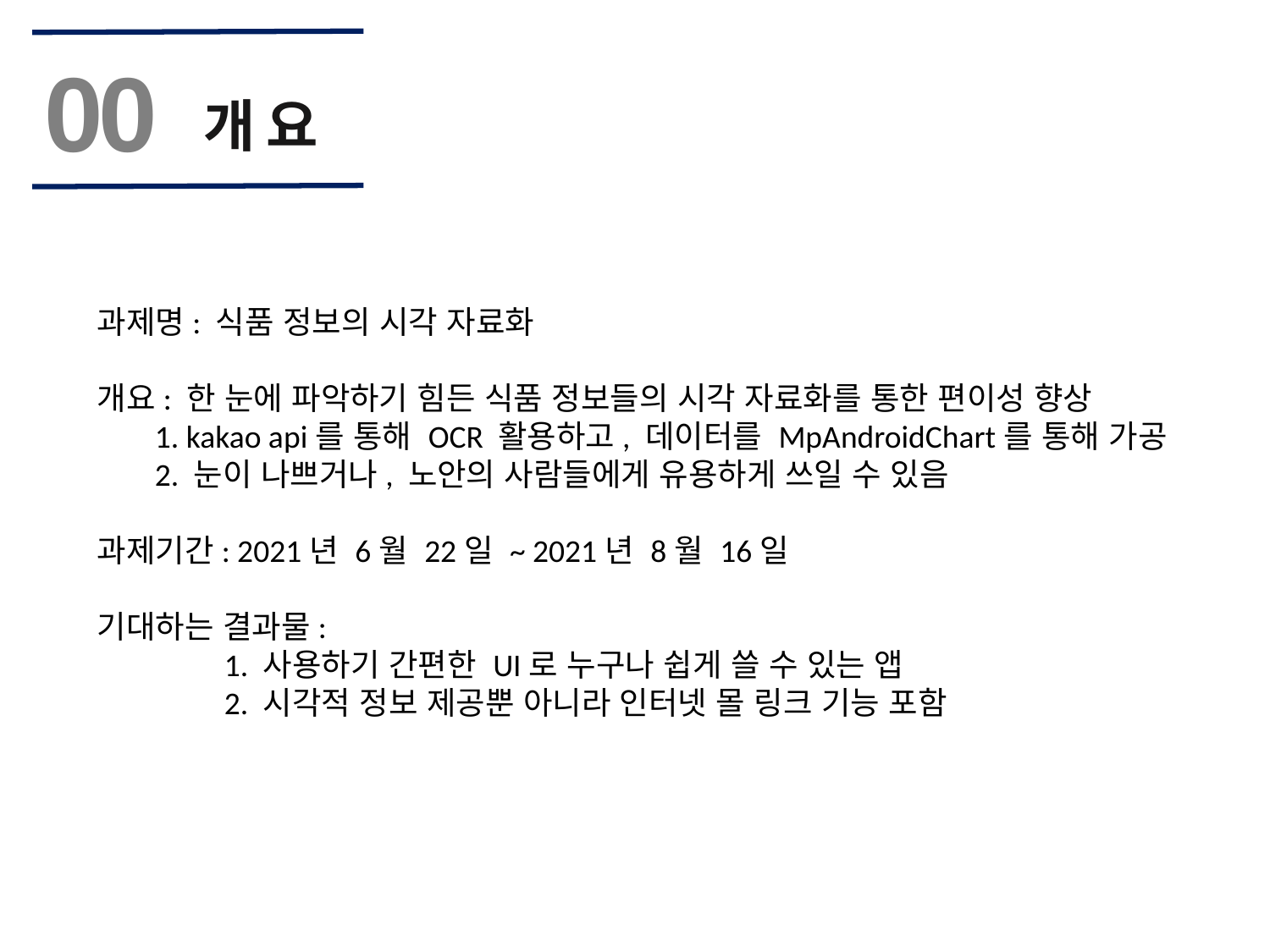

00
개요
과제명: 식품 정보의 시각 자료화

개요: 한 눈에 파악하기 힘든 식품 정보들의 시각 자료화를 통한 편이성 향상
        1. kakao api를 통해 OCR 활용하고, 데이터를 MpAndroidChart를 통해 가공
        2. 눈이 나쁘거나, 노안의 사람들에게 유용하게 쓰일 수 있음

과제기간: 2021년 6월 22일 ~ 2021년 8월 16일

기대하는 결과물:
	1. 사용하기 간편한 UI로 누구나 쉽게 쓸 수 있는 앱
	2. 시각적 정보 제공뿐 아니라 인터넷 몰 링크 기능 포함